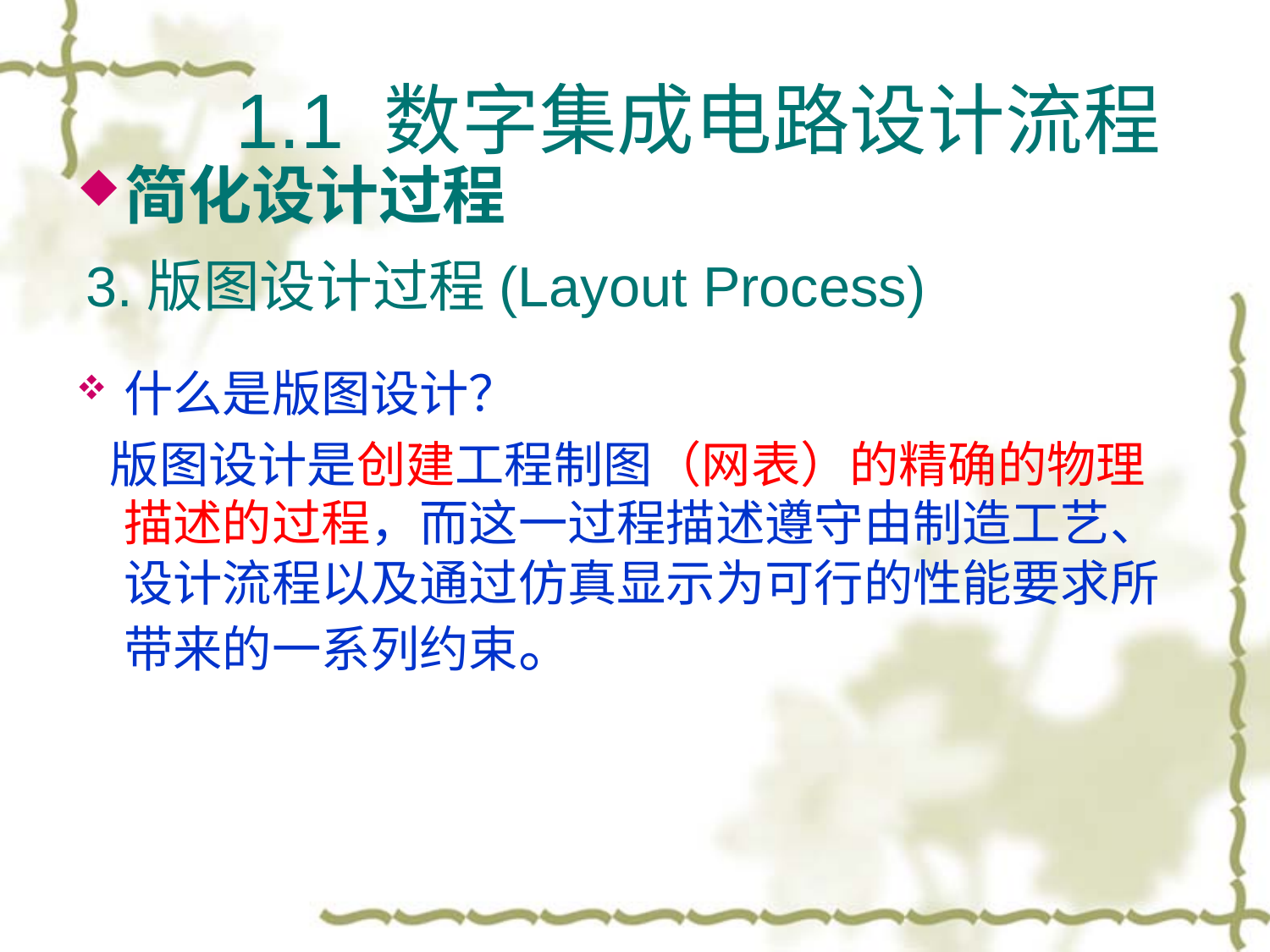

1.1 数字集成电路设计流程
简化设计过程

3.版图设计过程(Layout Process)
什么是版图设计？
  版图设计是创建工程制图（网表）的精确的物理描述的过程，而这一过程描述遵守由制造工艺、设计流程以及通过仿真显示为可行的性能要求所带来的一系列约束。
11